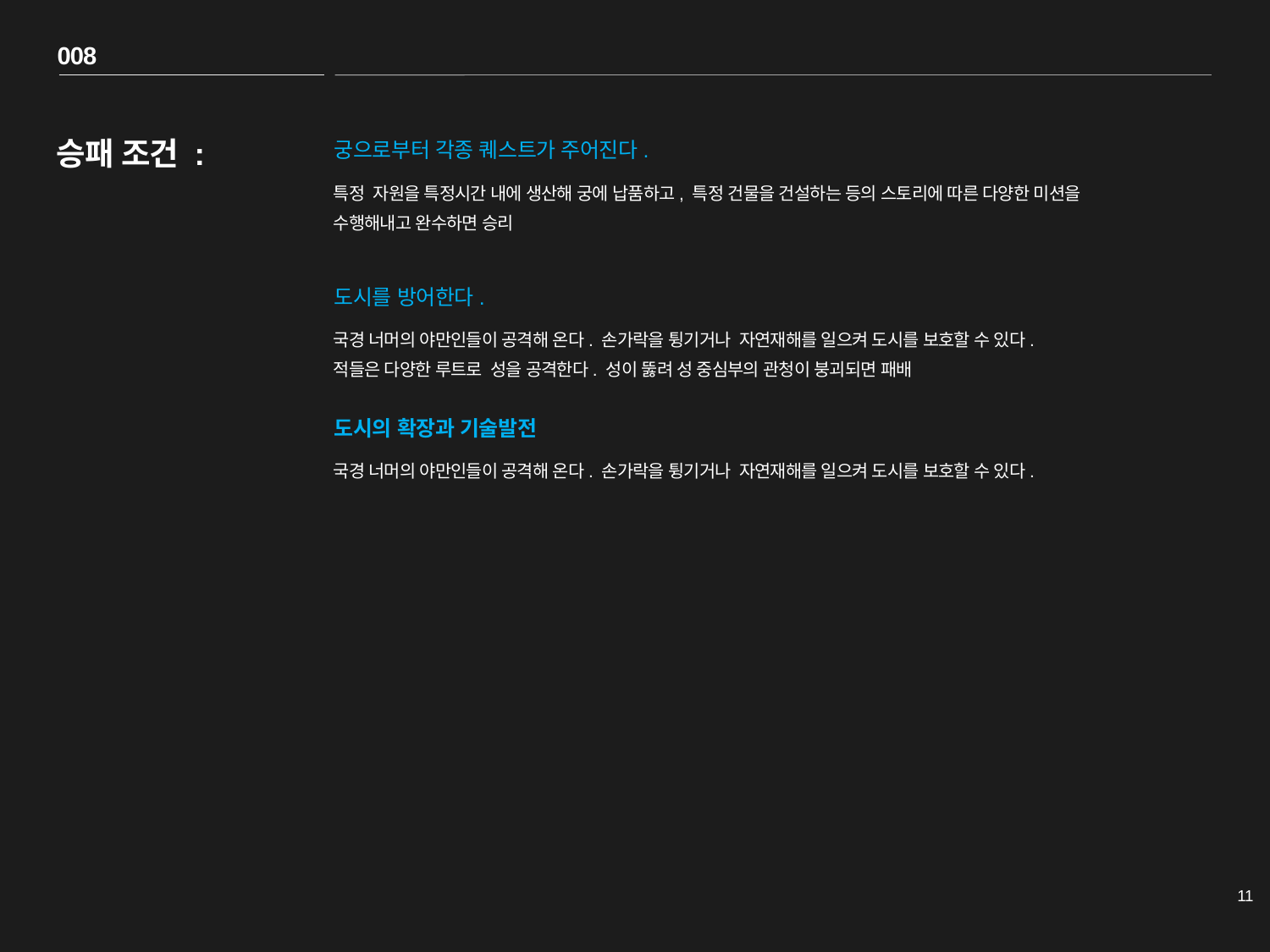

008
# 승패 조건 :
궁으로부터 각종 퀘스트가 주어진다.
특정  자원을 특정시간 내에 생산해 궁에 납품하고, 특정 건물을 건설하는 등의 스토리에 따른 다양한 미션을 수행해내고 완수하면 승리
도시를 방어한다.
국경 너머의 야만인들이 공격해 온다. 손가락을 튕기거나  자연재해를 일으켜 도시를 보호할 수 있다.
적들은 다양한 루트로  성을 공격한다. 성이 뚫려 성 중심부의 관청이 붕괴되면 패배
도시의 확장과 기술발전
국경 너머의 야만인들이 공격해 온다. 손가락을 튕기거나  자연재해를 일으켜 도시를 보호할 수 있다.
11